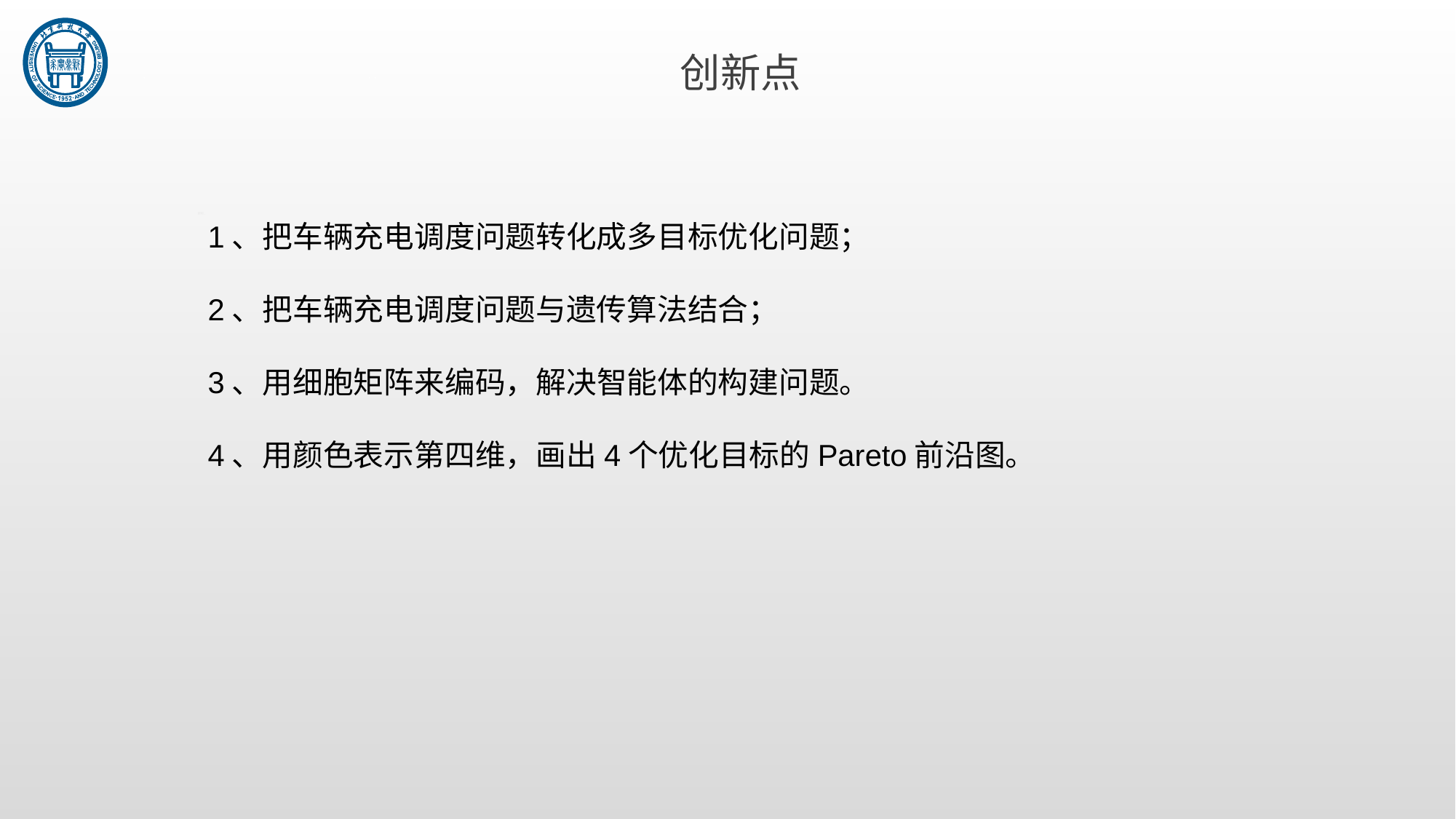

创新点
1、把车辆充电调度问题转化成多目标优化问题；

2、把车辆充电调度问题与遗传算法结合；

3、用细胞矩阵来编码，解决智能体的构建问题。

4、用颜色表示第四维，画出4个优化目标的Pareto前沿图。

延迟符号